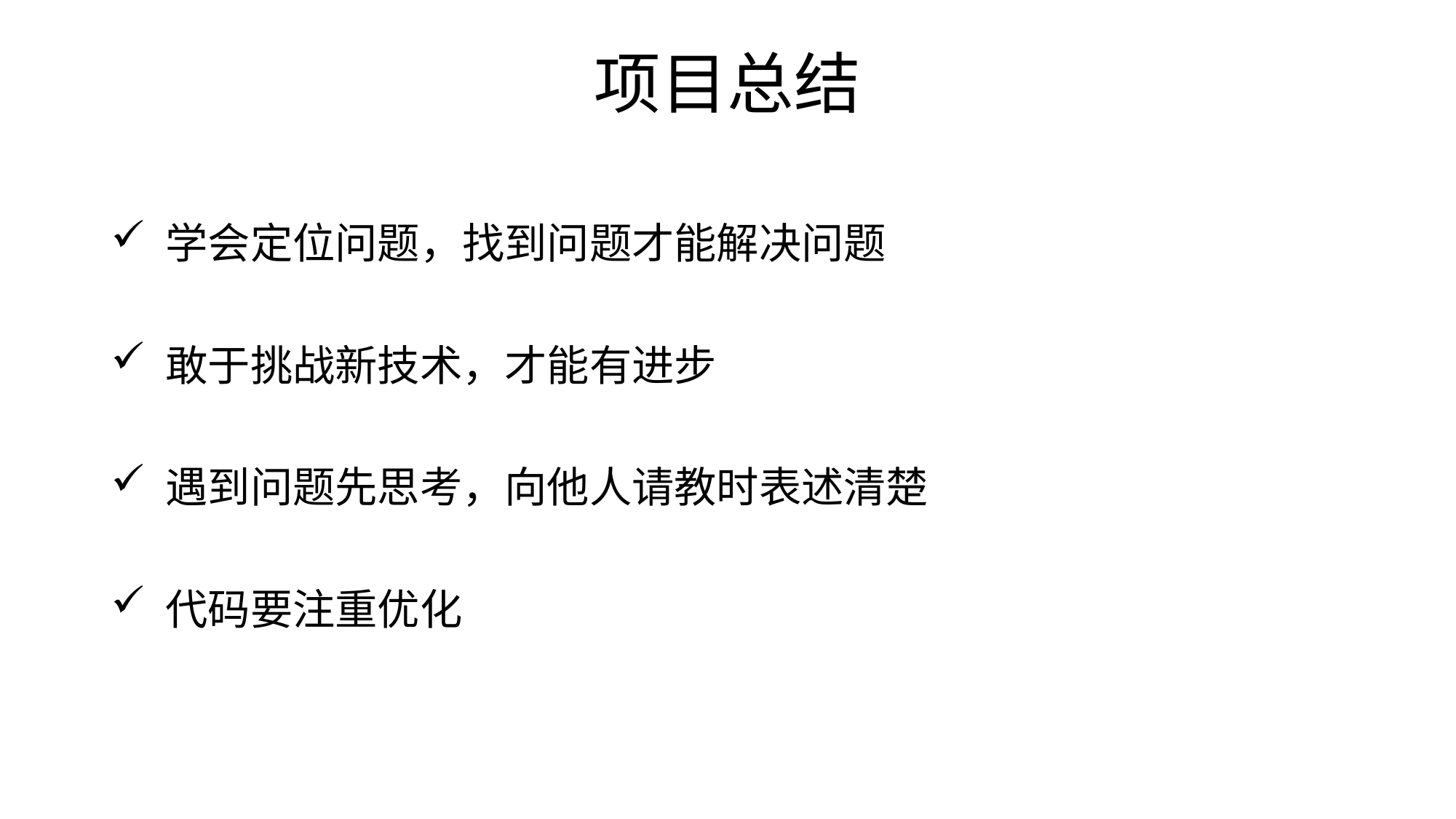

# 项目总结
 学会定位问题，找到问题才能解决问题

 敢于挑战新技术，才能有进步

 遇到问题先思考，向他人请教时表述清楚

 代码要注重优化